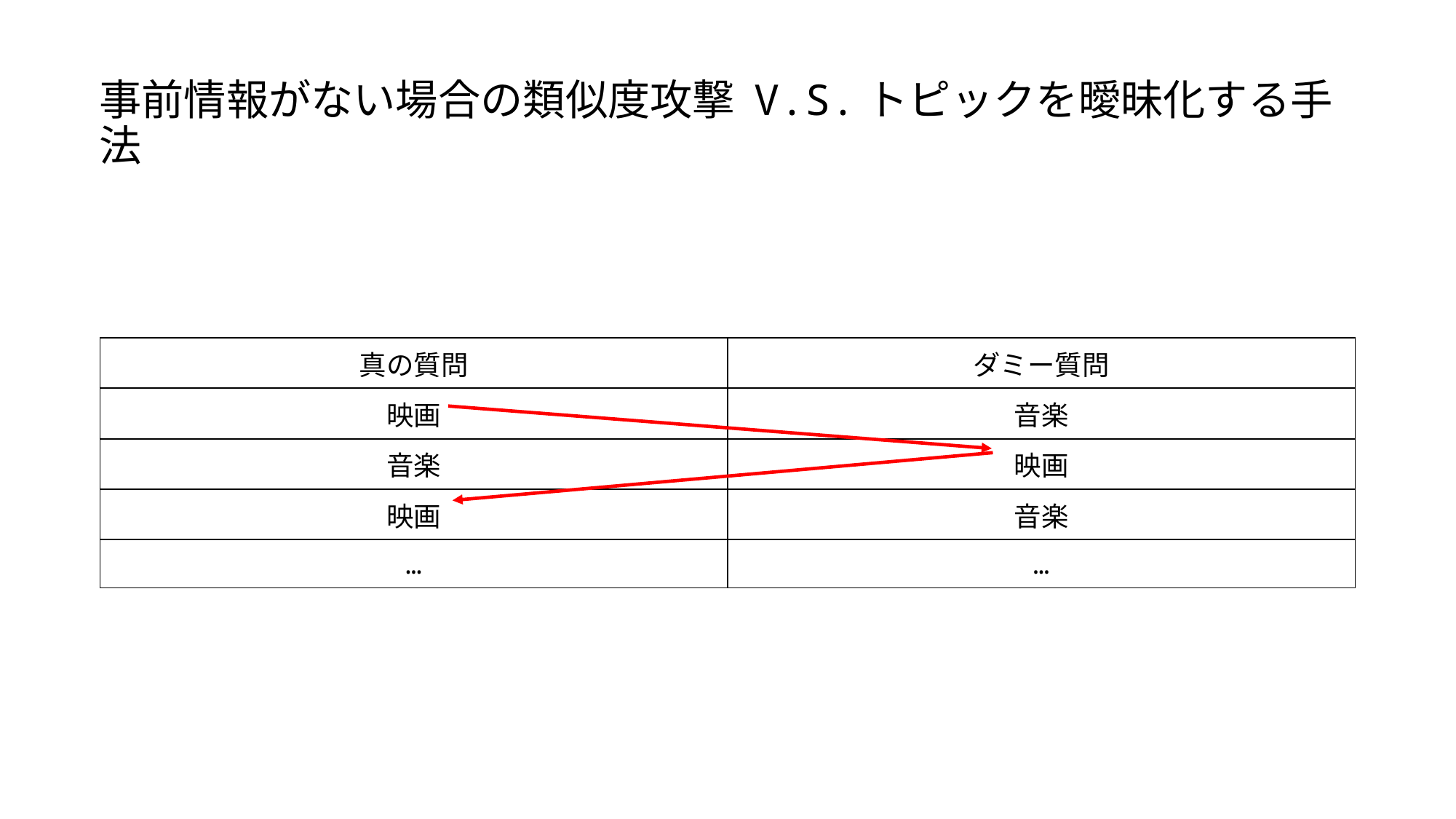

# 事前情報がない場合の類似度攻撃 V.S.トピックを曖昧化する手法
| 真の質問 | ダミー質問 |
| --- | --- |
| 映画 | 音楽 |
| 音楽 | 映画 |
| 映画 | 音楽 |
| … | … |